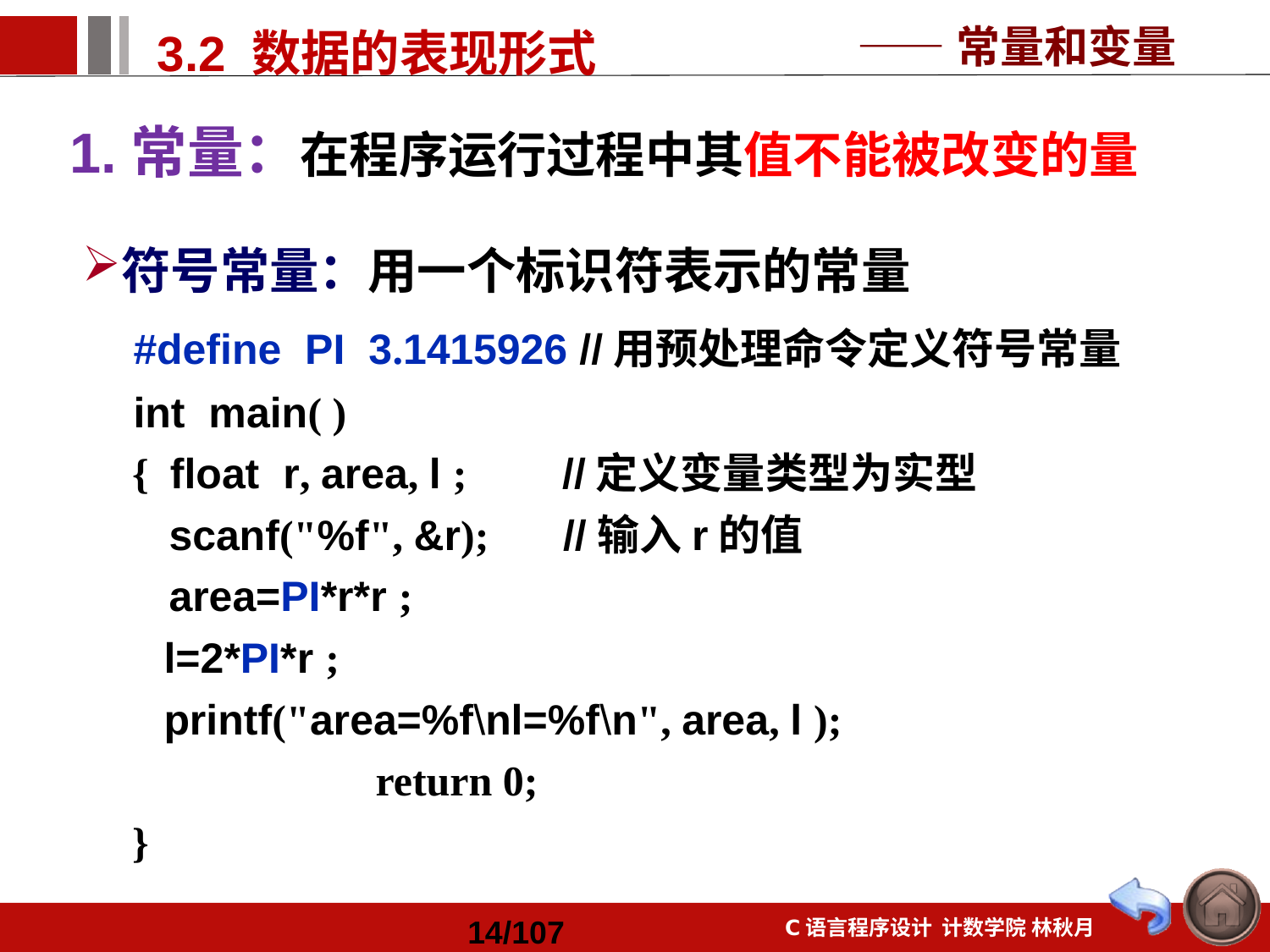

——常量和变量
1.常量：在程序运行过程中其值不能被改变的量
符号常量：用一个标识符表示的常量
 #define  PI  3.1415926 //用预处理命令定义符号常量
 int  main( )
 {  float  r, area, l ;         //定义变量类型为实型
    scanf("%f", &r);       //输入r的值
    area=PI*r*r ;
    l=2*PI*r ;
    printf("area=%f\nl=%f\n", area, l );
		return 0;
 }